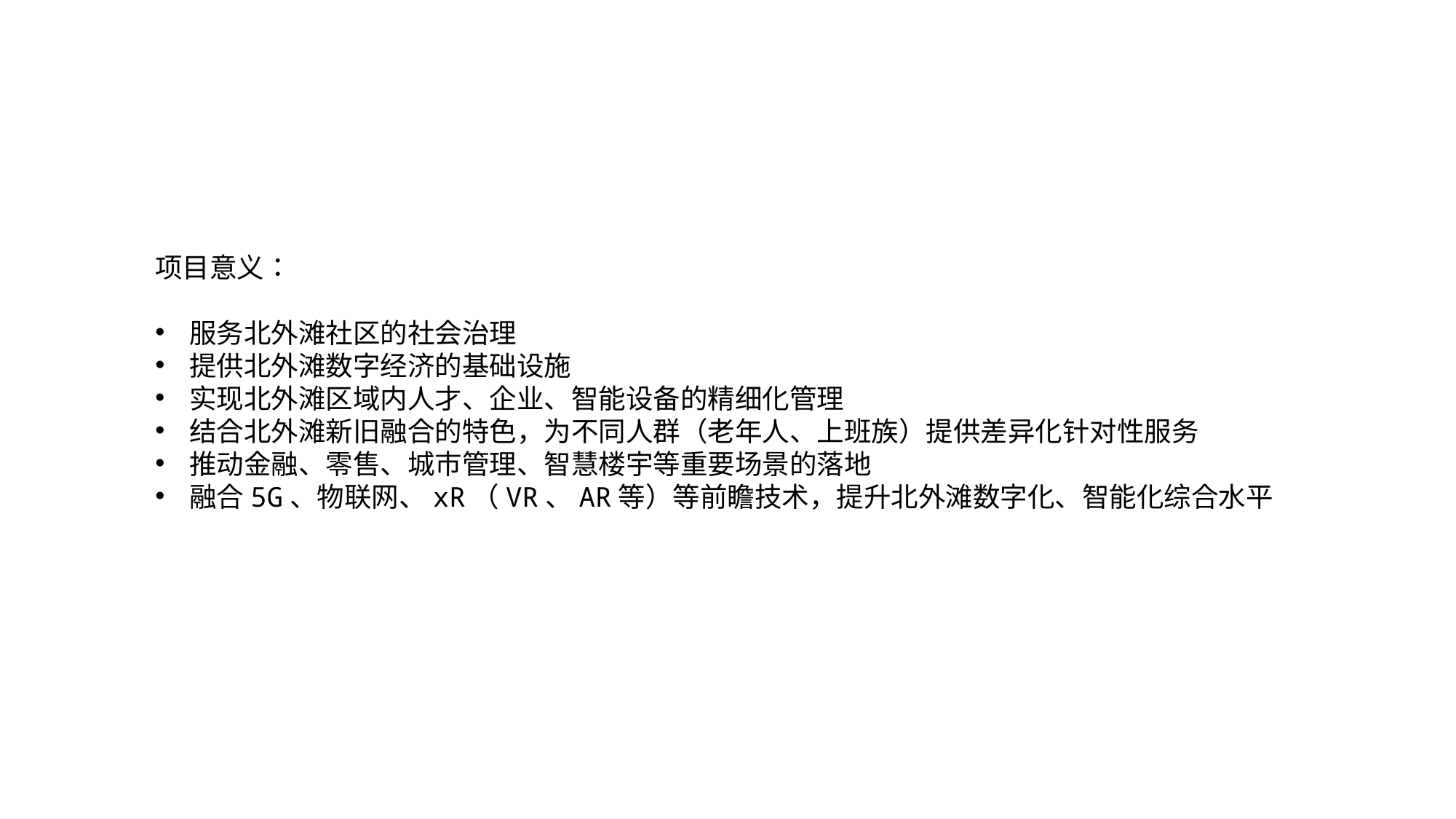

项目意义：

服务北外滩社区的社会治理
提供北外滩数字经济的基础设施
实现北外滩区域内人才、企业、智能设备的精细化管理
结合北外滩新旧融合的特色，为不同人群（老年人、上班族）提供差异化针对性服务
推动金融、零售、城市管理、智慧楼宇等重要场景的落地
融合5G、物联网、xR（VR、AR等）等前瞻技术，提升北外滩数字化、智能化综合水平